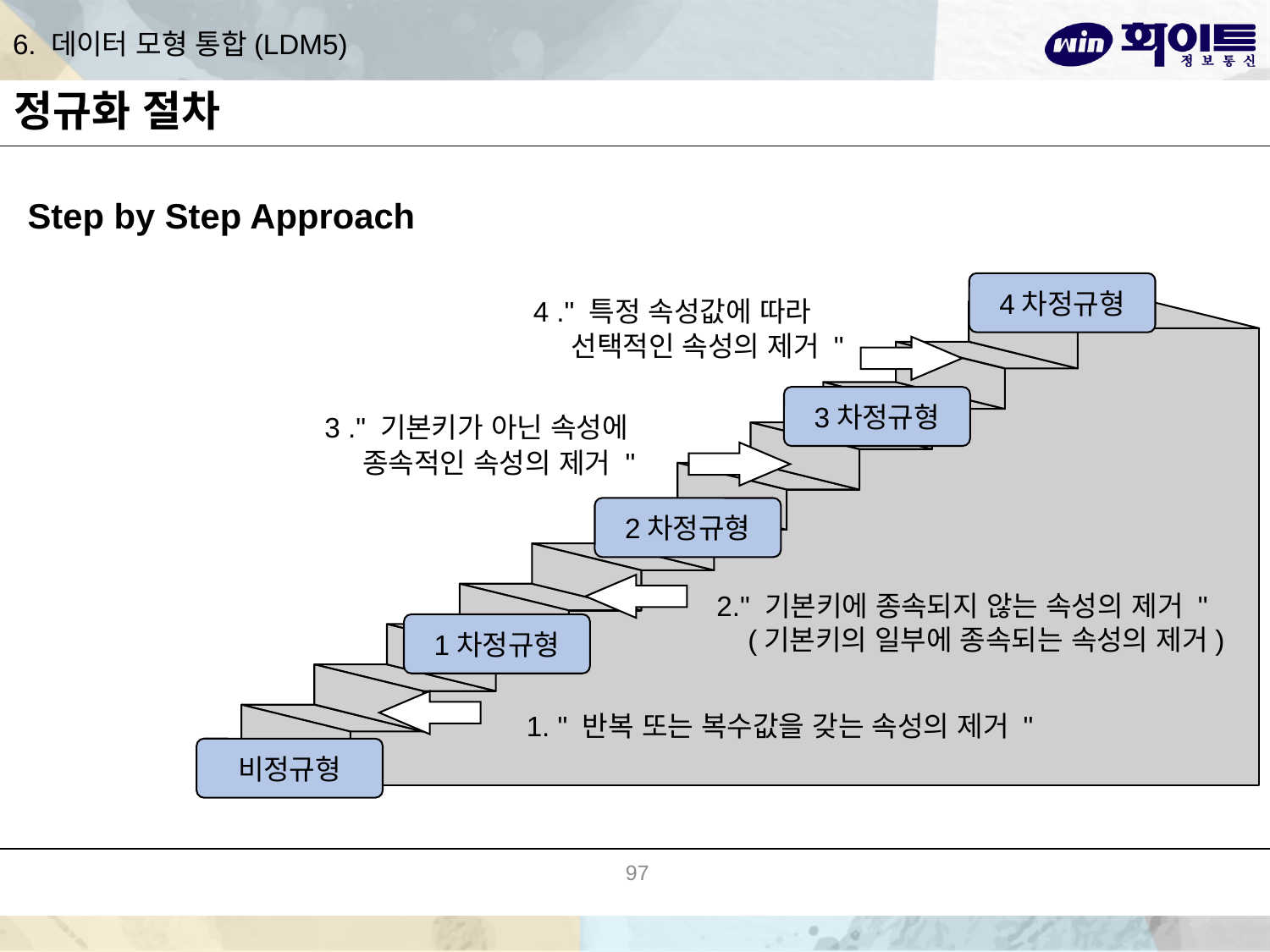

# 6. 데이터 모형 통합(LDM5)
정규화 절차
Step by Step Approach
4차정규형
4 ." 특정 속성값에 따라
    선택적인 속성의 제거 "

3차정규형
3 ." 기본키가 아닌 속성에
    종속적인 속성의 제거 "

2차정규형

2." 기본키에 종속되지 않는 속성의 제거 "
    (기본키의 일부에 종속되는 속성의 제거)
1차정규형

1. " 반복 또는 복수값을 갖는 속성의 제거 "
비정규형
97